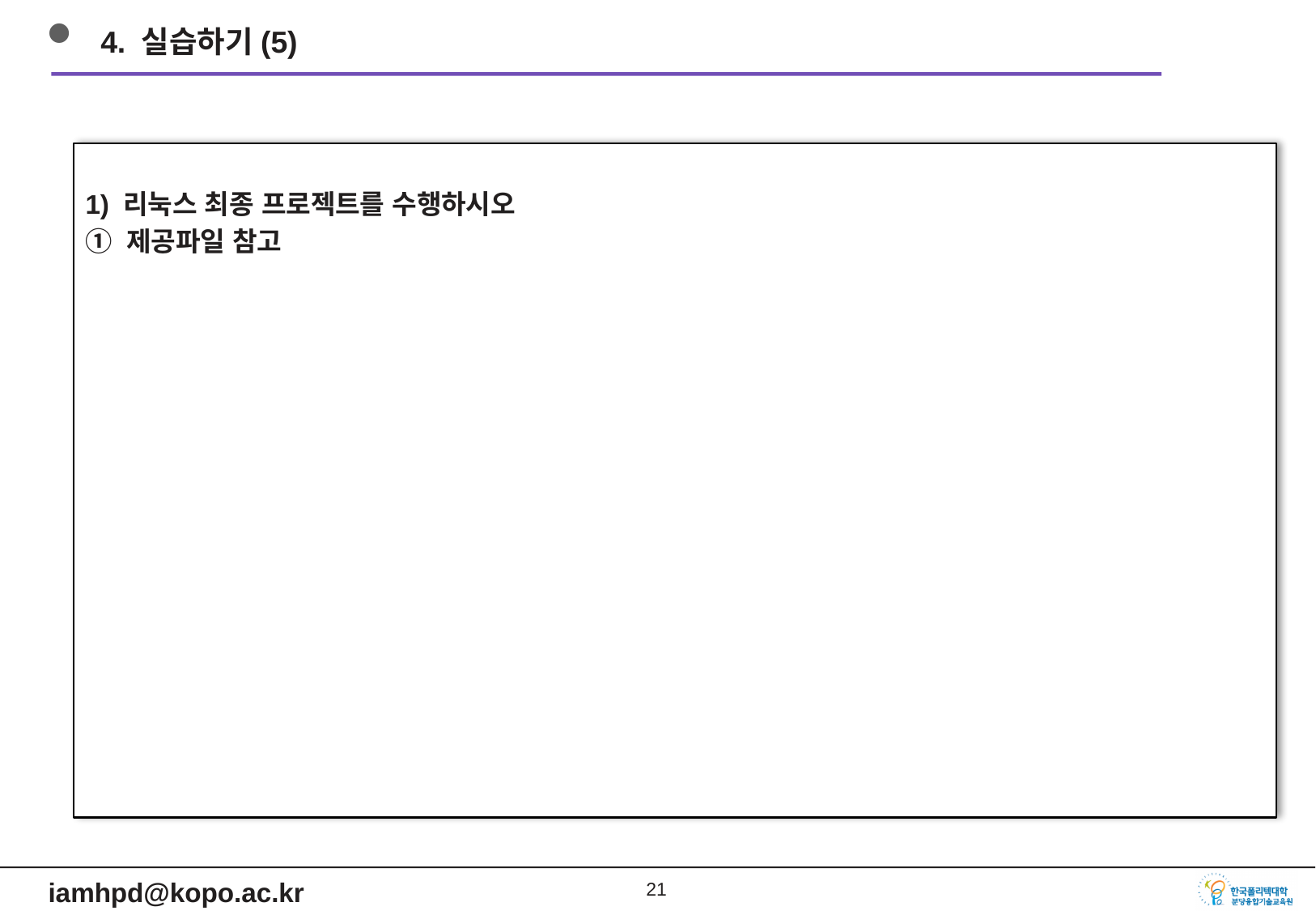

4. 실습하기(5)

1) 리눅스 최종 프로젝트를 수행하시오
① 제공파일 참고
21